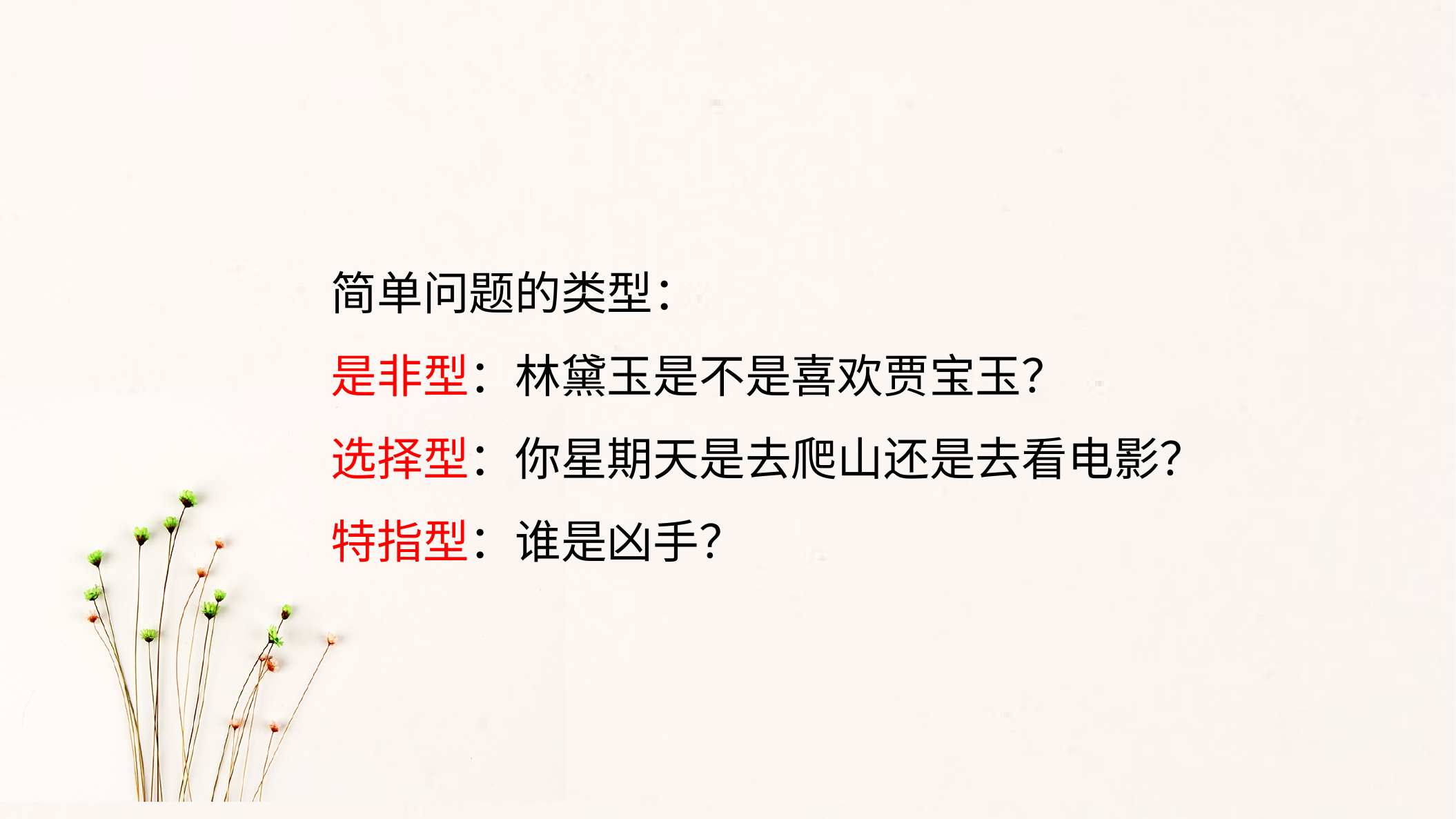

简单问题的类型：
是非型：林黛玉是不是喜欢贾宝玉？
选择型：你星期天是去爬山还是去看电影？
特指型：谁是凶手？